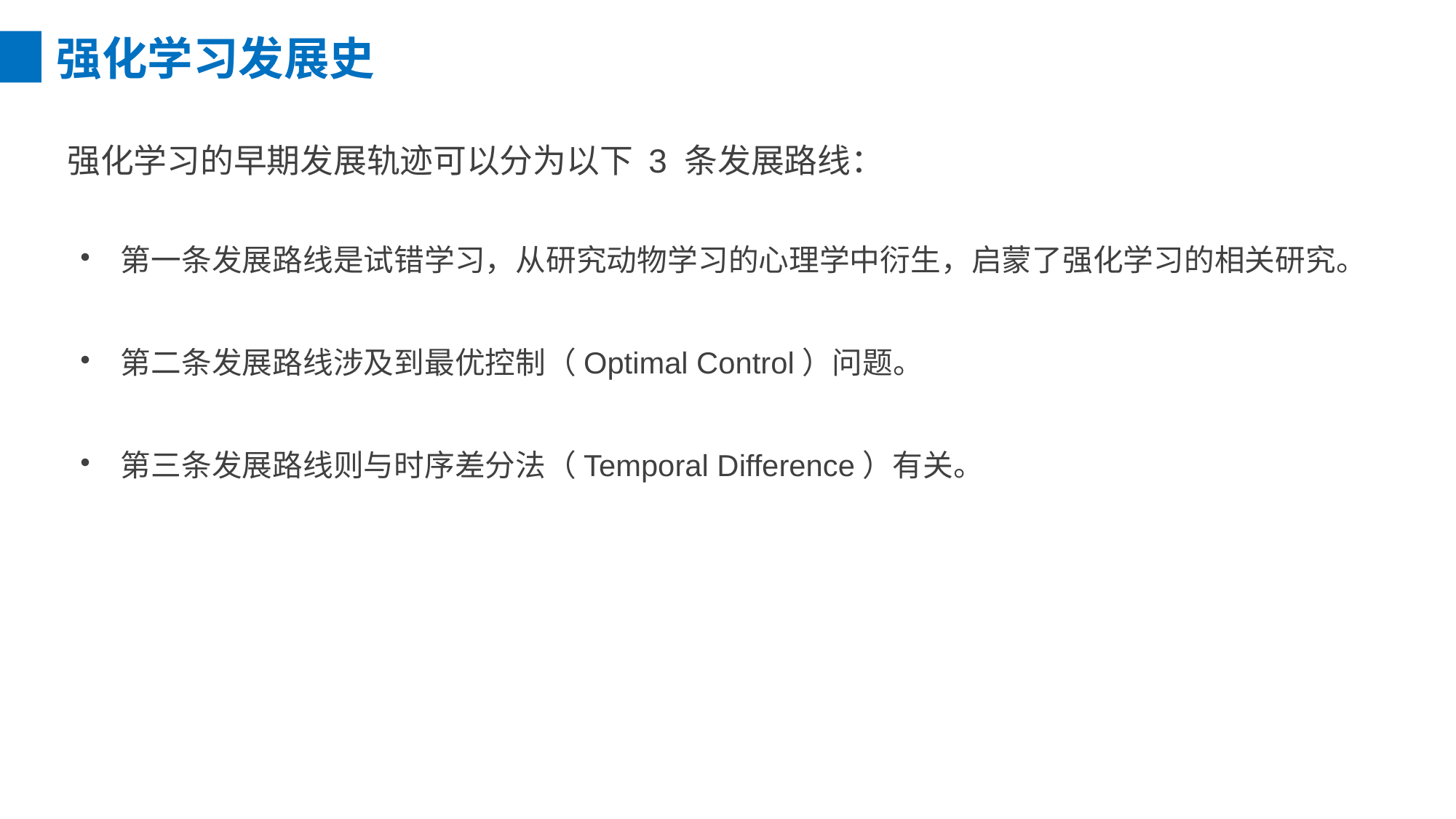

强化学习发展史
强化学习的早期发展轨迹可以分为以下 3 条发展路线：
• 第一条发展路线是试错学习，从研究动物学习的心理学中衍生，启蒙了强化学习的相关研究。
• 第二条发展路线涉及到最优控制（Optimal Control）问题。
• 第三条发展路线则与时序差分法（Temporal Difference）有关。